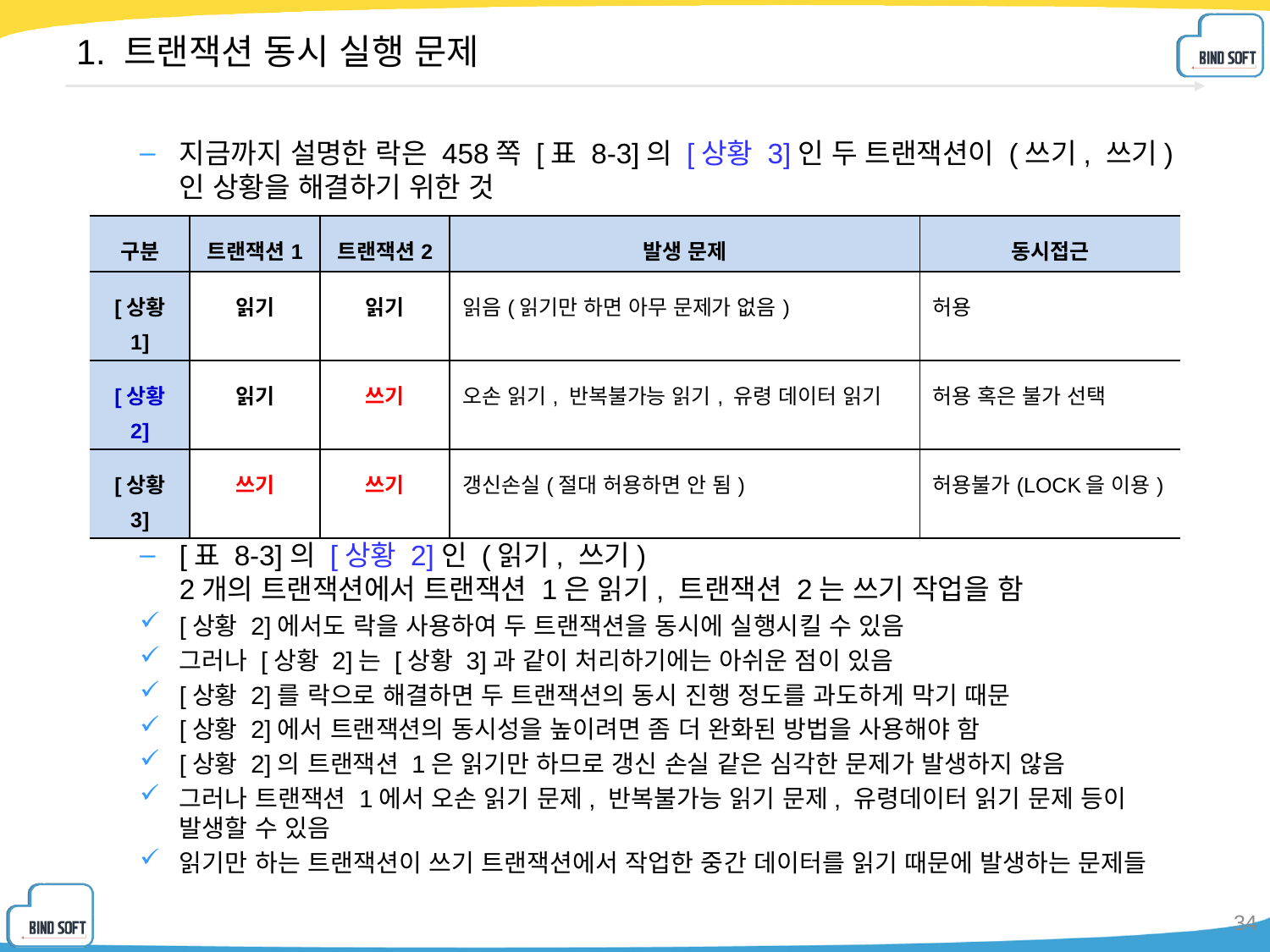

# 1. 트랜잭션 동시 실행 문제
지금까지 설명한 락은 458쪽 [표 8-3]의 [상황 3]인 두 트랜잭션이 (쓰기, 쓰기)인 상황을 해결하기 위한 것

[표 8-3]의 [상황 2]인 (읽기, 쓰기)
2개의 트랜잭션에서 트랜잭션 1은 읽기, 트랜잭션 2는 쓰기 작업을 함
[상황 2]에서도 락을 사용하여 두 트랜잭션을 동시에 실행시킬 수 있음
그러나 [상황 2]는 [상황 3]과 같이 처리하기에는 아쉬운 점이 있음
[상황 2]를 락으로 해결하면 두 트랜잭션의 동시 진행 정도를 과도하게 막기 때문
[상황 2]에서 트랜잭션의 동시성을 높이려면 좀 더 완화된 방법을 사용해야 함
[상황 2]의 트랜잭션 1은 읽기만 하므로 갱신 손실 같은 심각한 문제가 발생하지 않음
그러나 트랜잭션 1에서 오손 읽기 문제, 반복불가능 읽기 문제, 유령데이터 읽기 문제 등이 발생할 수 있음
읽기만 하는 트랜잭션이 쓰기 트랜잭션에서 작업한 중간 데이터를 읽기 때문에 발생하는 문제들
| 구분 | 트랜잭션1 | 트랜잭션2 | 발생 문제 | 동시접근 |
| --- | --- | --- | --- | --- |
| [상황 1] | 읽기 | 읽기 | 읽음(읽기만 하면 아무 문제가 없음) | 허용 |
| [상황 2] | 읽기 | 쓰기 | 오손 읽기, 반복불가능 읽기, 유령 데이터 읽기 | 허용 혹은 불가 선택 |
| [상황 3] | 쓰기 | 쓰기 | 갱신손실(절대 허용하면 안 됨) | 허용불가(LOCK을 이용) |
34